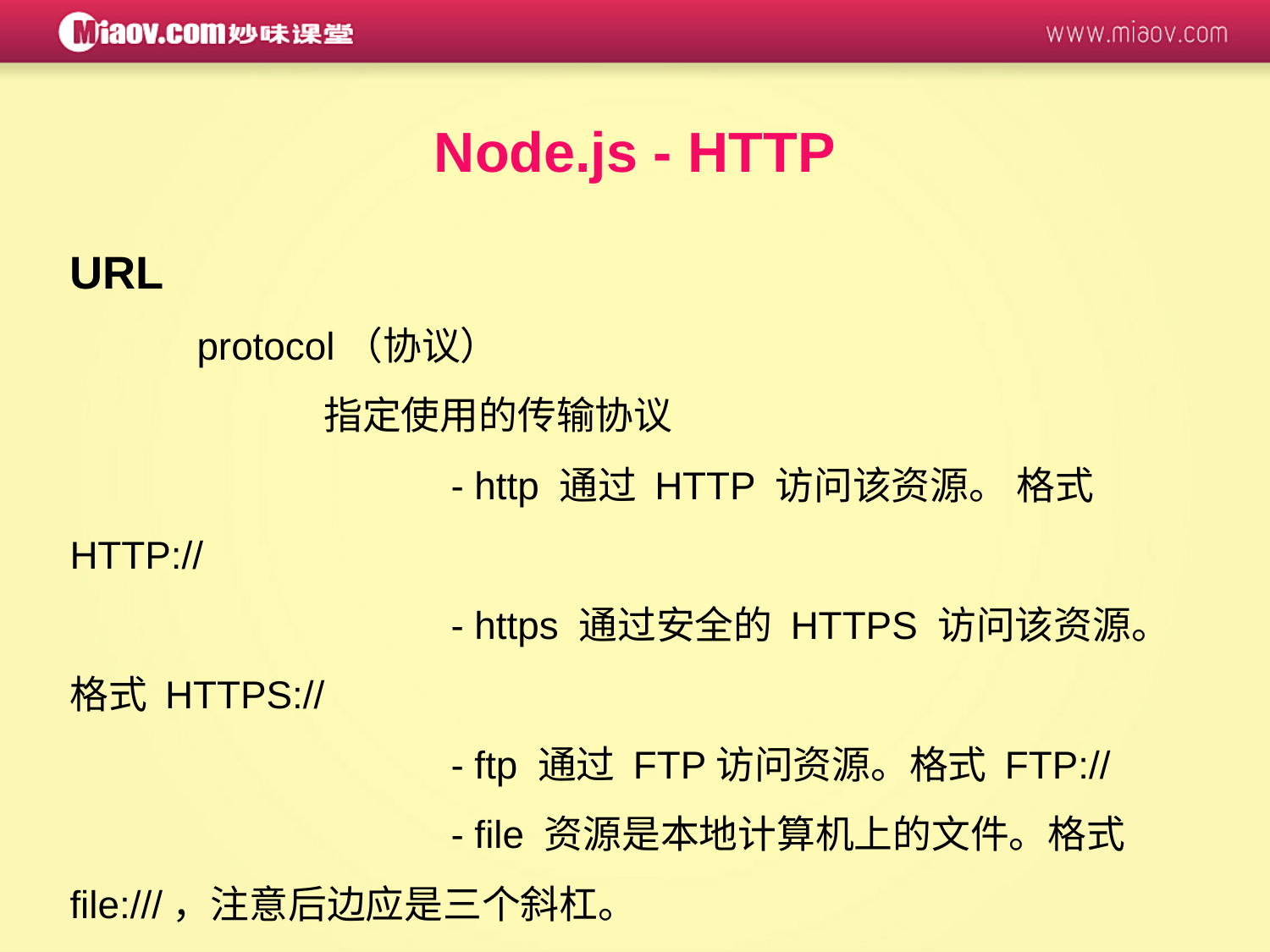

Node.js - HTTP
URL
	protocol（协议）
		指定使用的传输协议
			- http 通过 HTTP 访问该资源。 格式 HTTP://
			- https 通过安全的 HTTPS 访问该资源。 格式 HTTPS://
			- ftp 通过 FTP访问资源。格式 FTP://			- file 资源是本地计算机上的文件。格式file:///，注意后边应是三个斜杠。